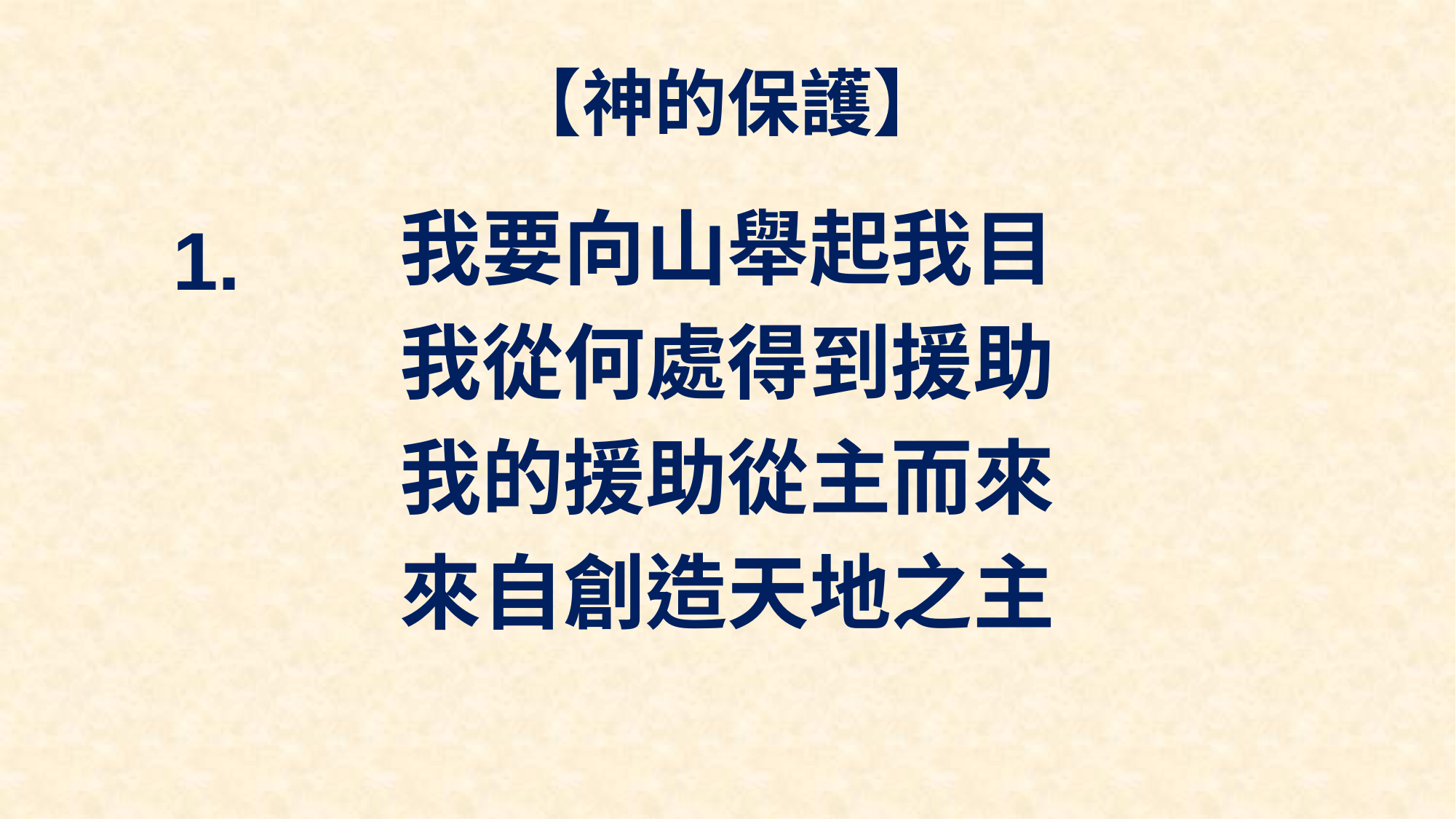

# 【神的保護】
我要向山舉起我目
我從何處得到援助
我的援助從主而來
來自創造天地之主
1.